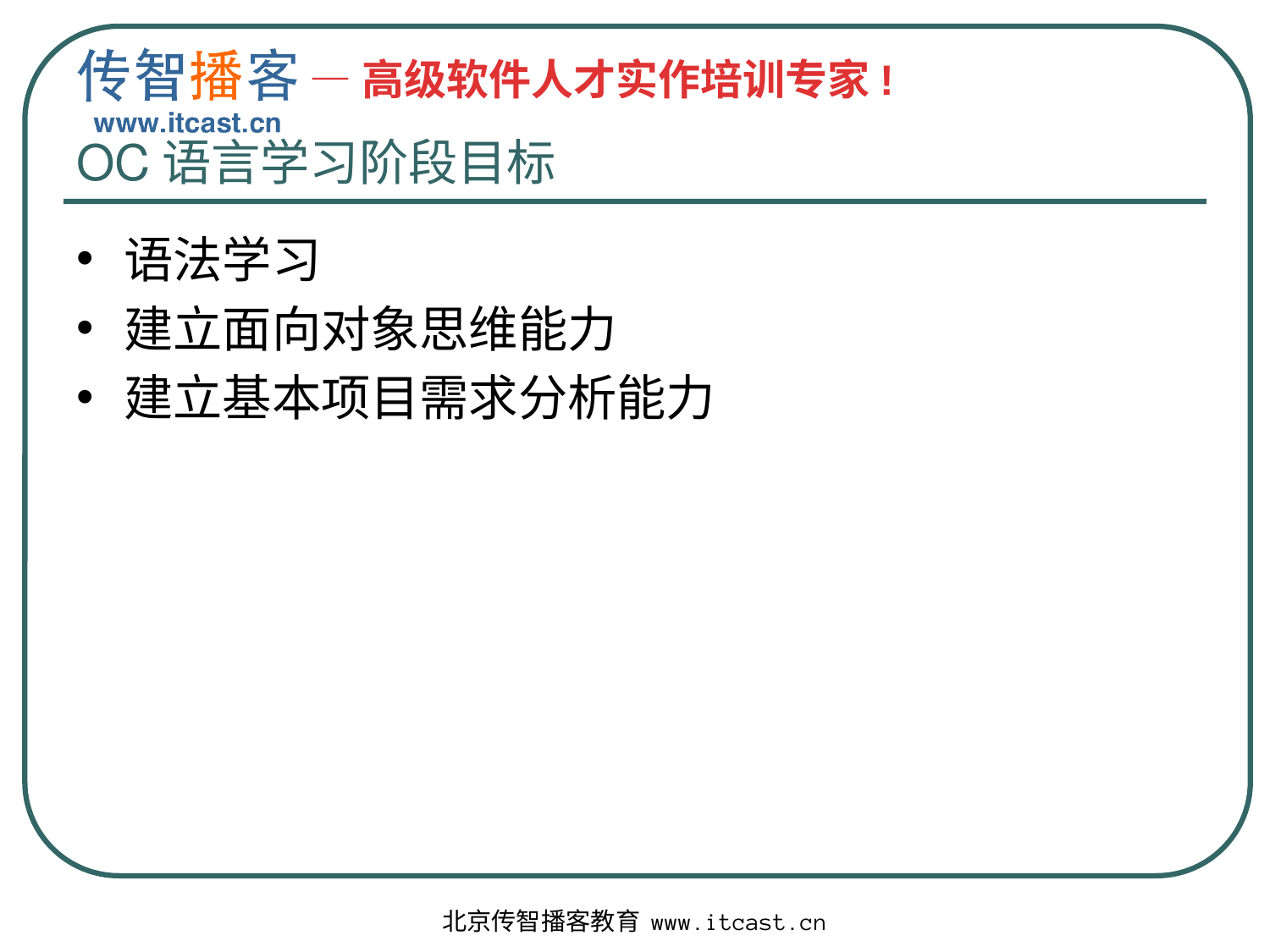

# OC语言学习阶段目标
语法学习
建立面向对象思维能力
建立基本项目需求分析能力